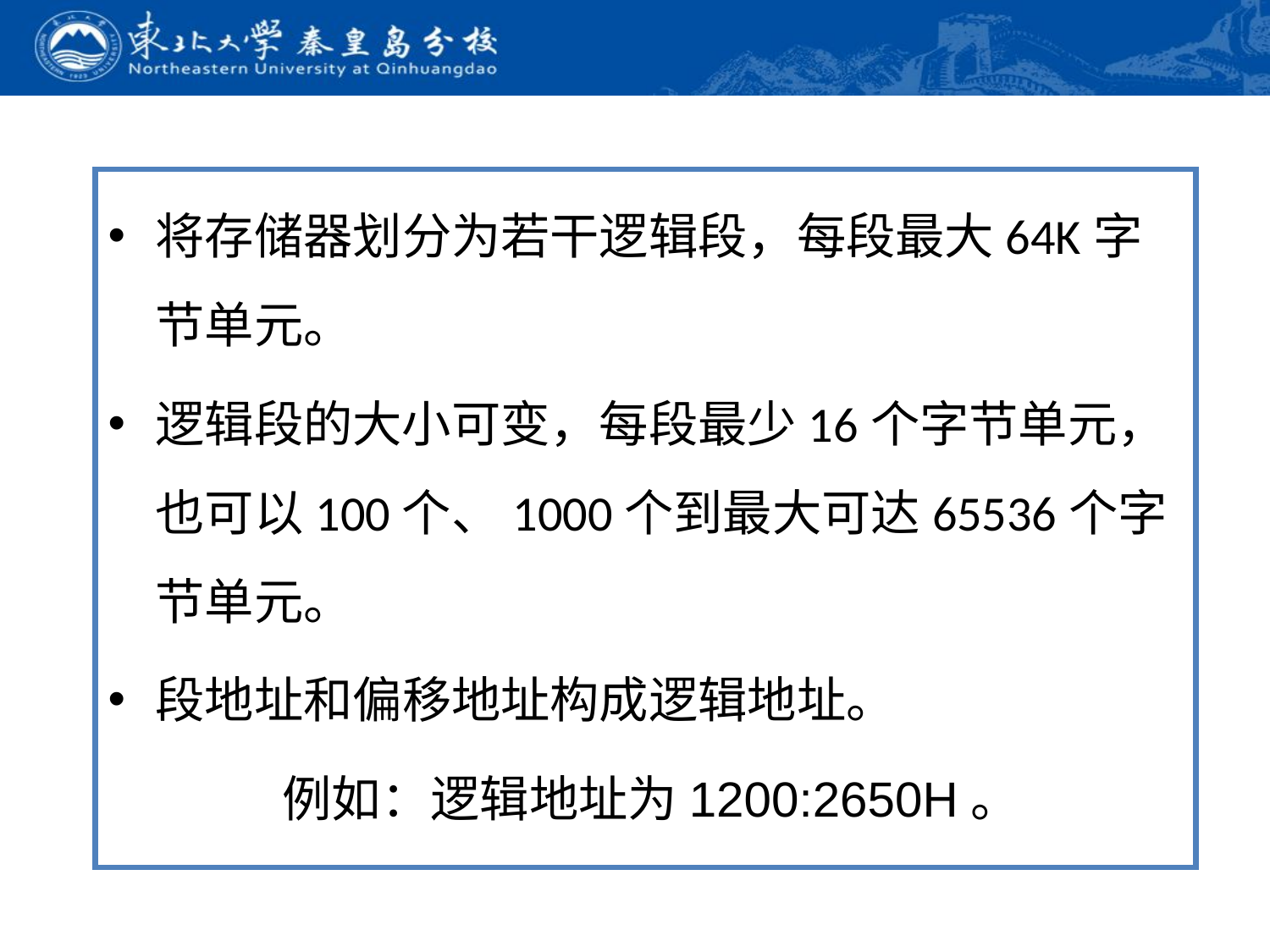

将存储器划分为若干逻辑段，每段最大64K字节单元。
逻辑段的大小可变，每段最少16个字节单元，也可以100个、1000个到最大可达65536个字节单元。
段地址和偏移地址构成逻辑地址。
		例如：逻辑地址为1200:2650H。